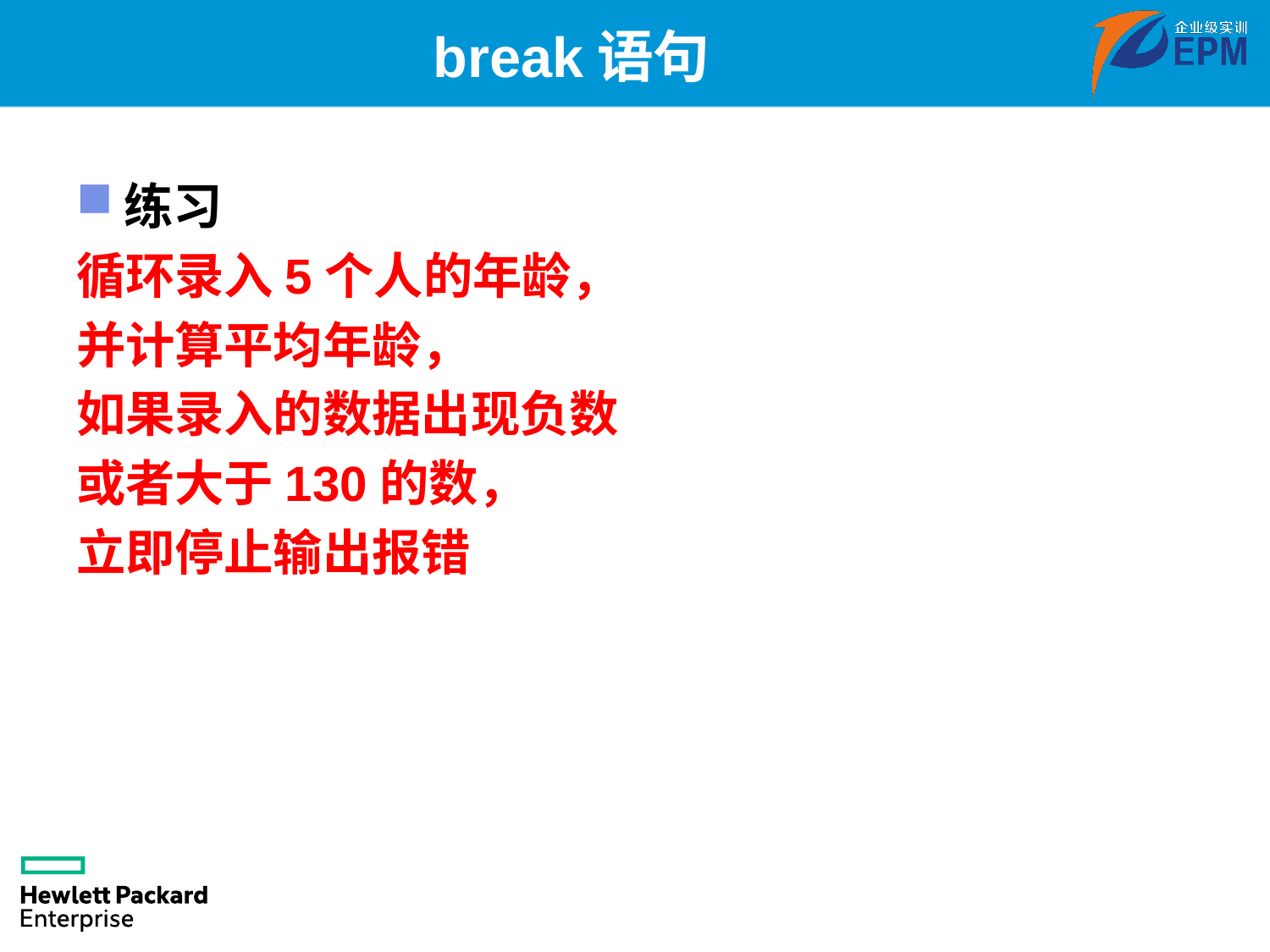

# break语句
练习
循环录入5个人的年龄，
并计算平均年龄，
如果录入的数据出现负数
或者大于130的数，
立即停止输出报错